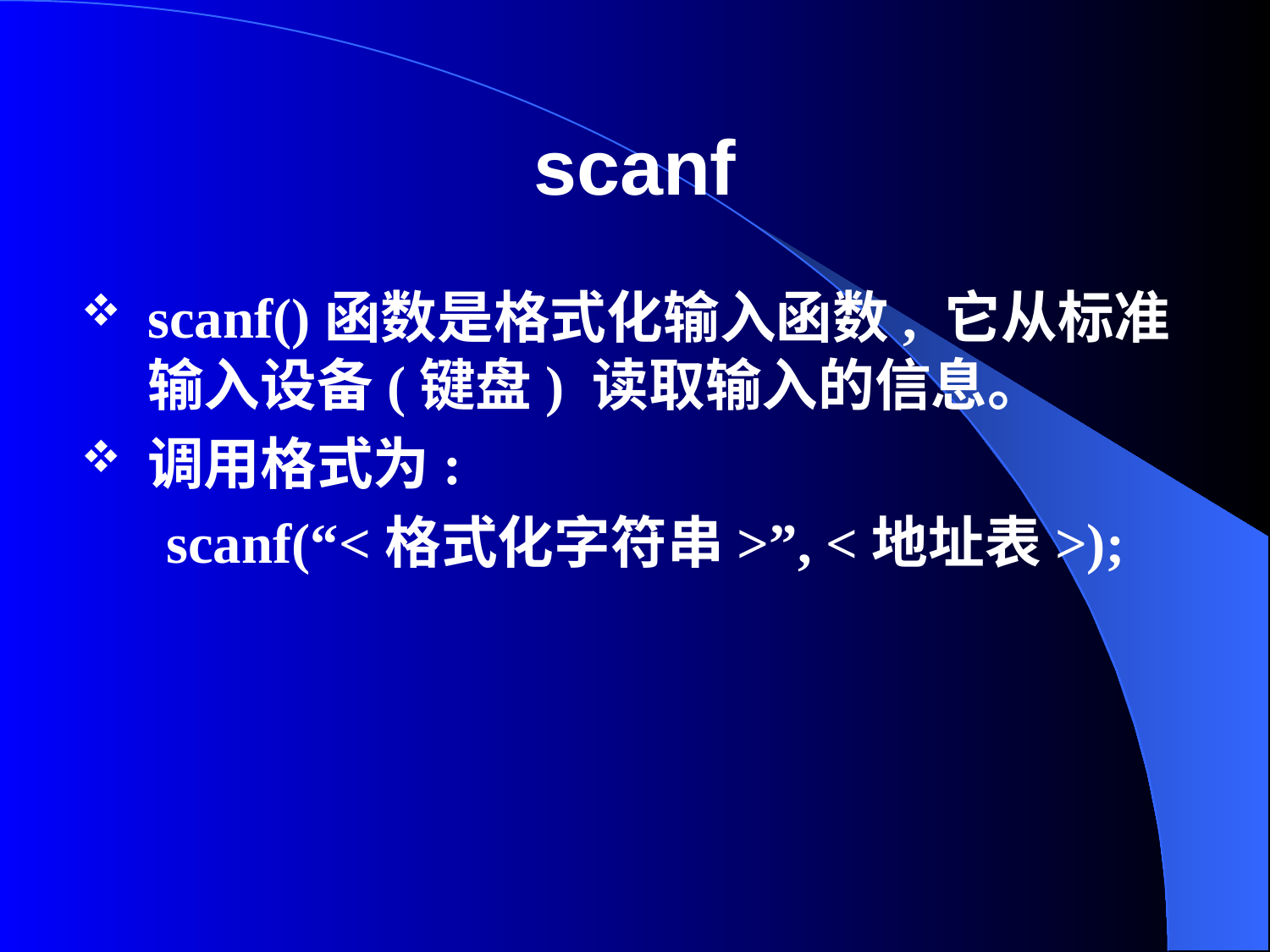

# scanf
scanf()函数是格式化输入函数, 它从标准输入设备(键盘) 读取输入的信息。
调用格式为:
      scanf(“<格式化字符串>”, <地址表>);